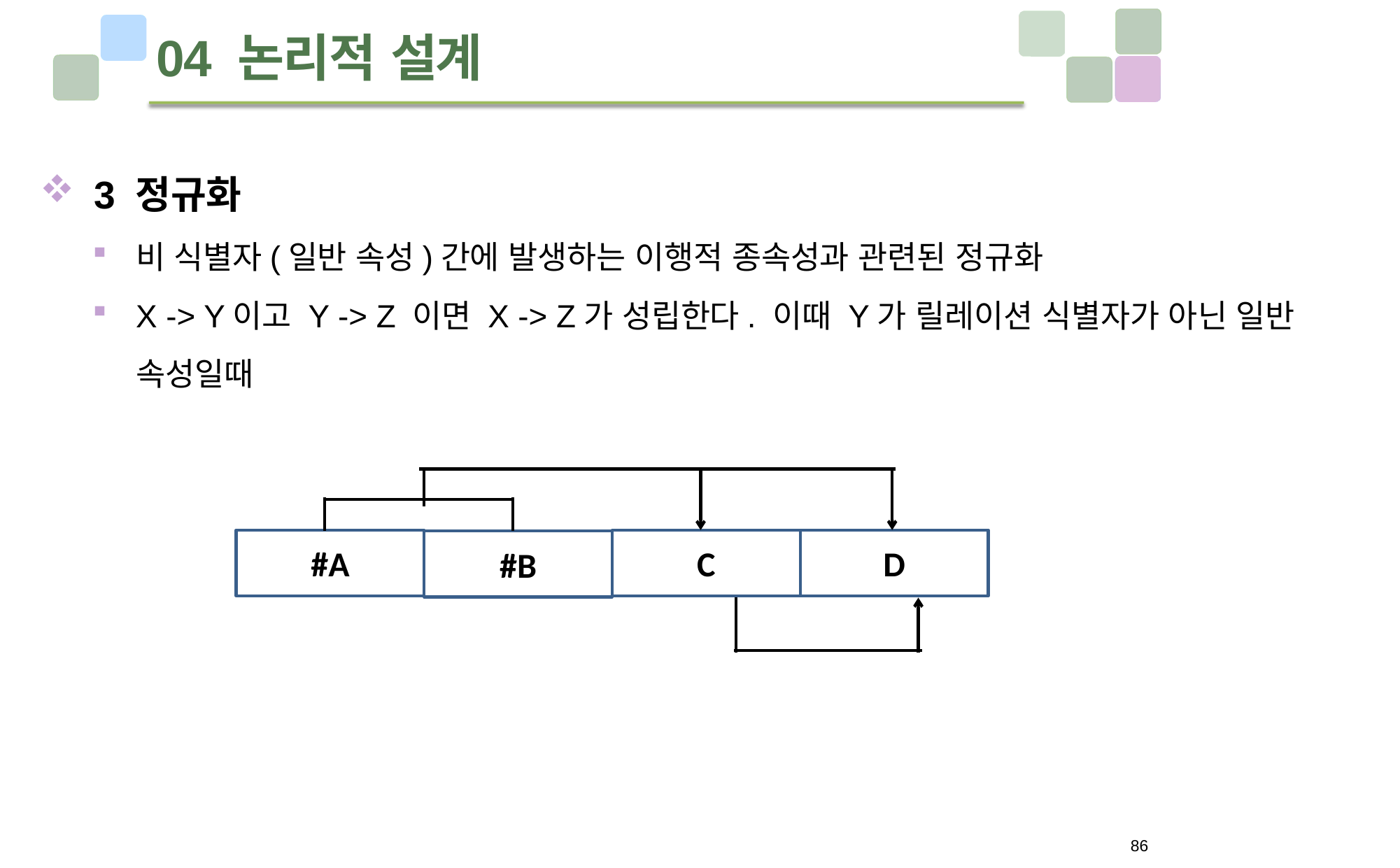

# 04 논리적 설계
 3 정규화
비 식별자(일반 속성)간에 발생하는 이행적 종속성과 관련된 정규화
X -> Y이고 Y -> Z 이면 X -> Z가 성립한다. 이때 Y가 릴레이션 식별자가 아닌 일반 속성일때
#A
C
D
#B
86